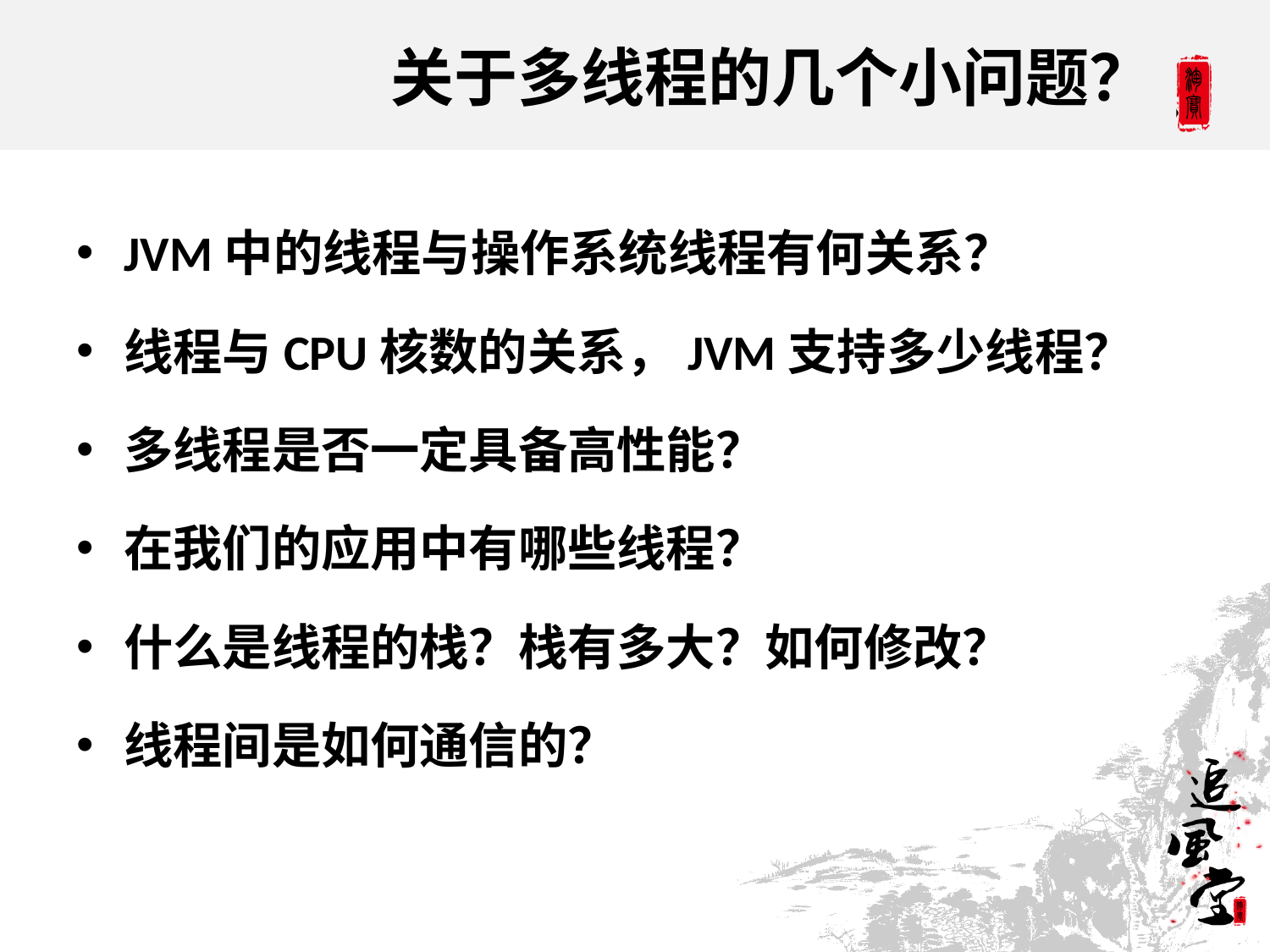

# 关于多线程的几个小问题？
JVM中的线程与操作系统线程有何关系？
线程与CPU核数的关系，JVM支持多少线程？
多线程是否一定具备高性能？
在我们的应用中有哪些线程？
什么是线程的栈？栈有多大？如何修改？
线程间是如何通信的？